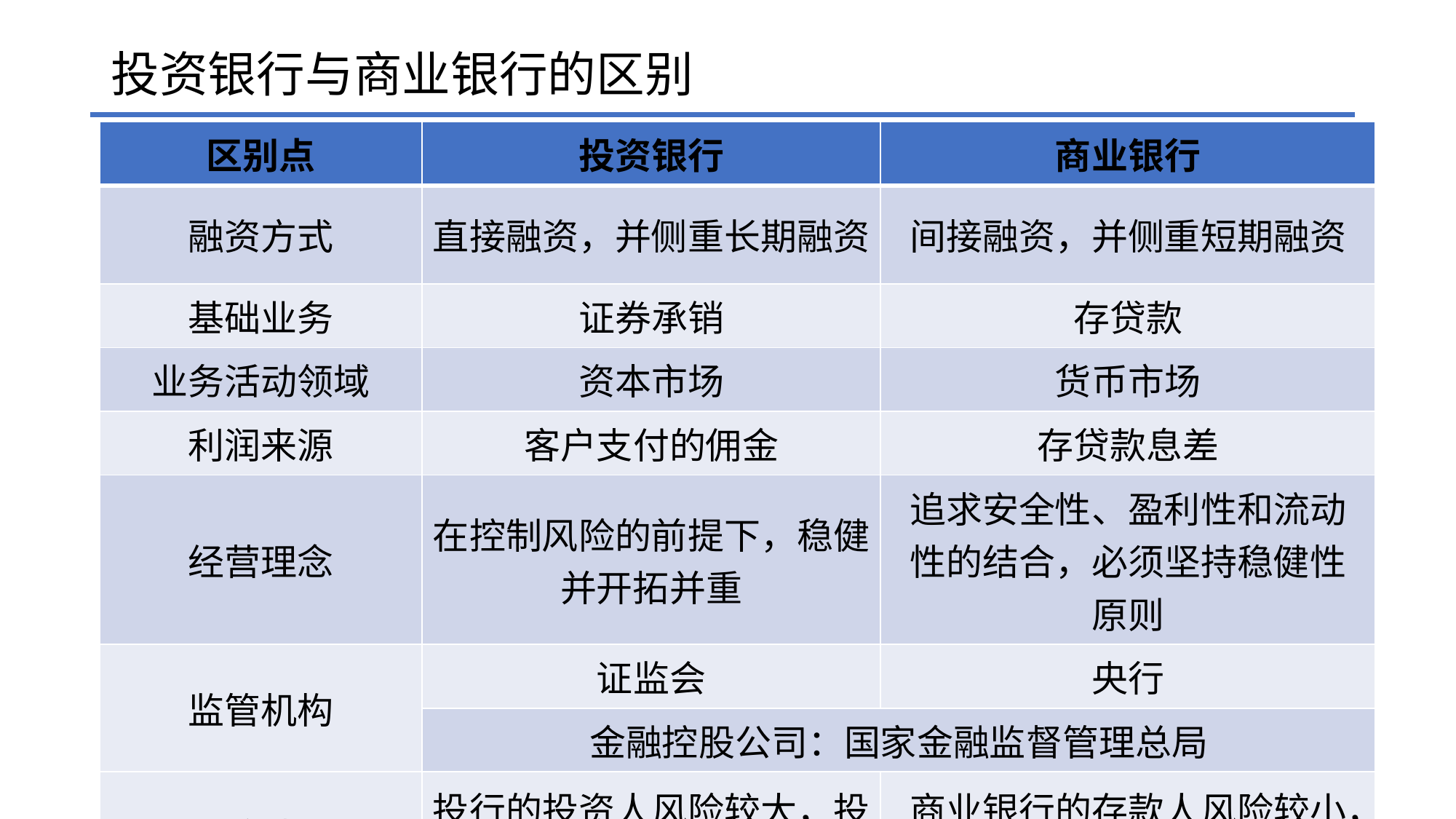

# 投资银行与商业银行的区别
| 区别点 | 投资银行 | 商业银行 |
| --- | --- | --- |
| 融资方式 | 直接融资，并侧重长期融资 | 间接融资，并侧重短期融资 |
| 基础业务 | 证券承销 | 存贷款 |
| 业务活动领域 | 资本市场 | 货币市场 |
| 利润来源 | 客户支付的佣金 | 存贷款息差 |
| 经营理念 | 在控制风险的前提下，稳健并开拓并重 | 追求安全性、盈利性和流动性的结合，必须坚持稳健性原则 |
| 监管机构 | 证监会 | 央行 |
|  | 金融控股公司：国家金融监督管理总局 |  |
| 风险特征 | 投行的投资人风险较大，投行风险较小 | 商业银行的存款人风险较小，商业银行风险较大 |
38